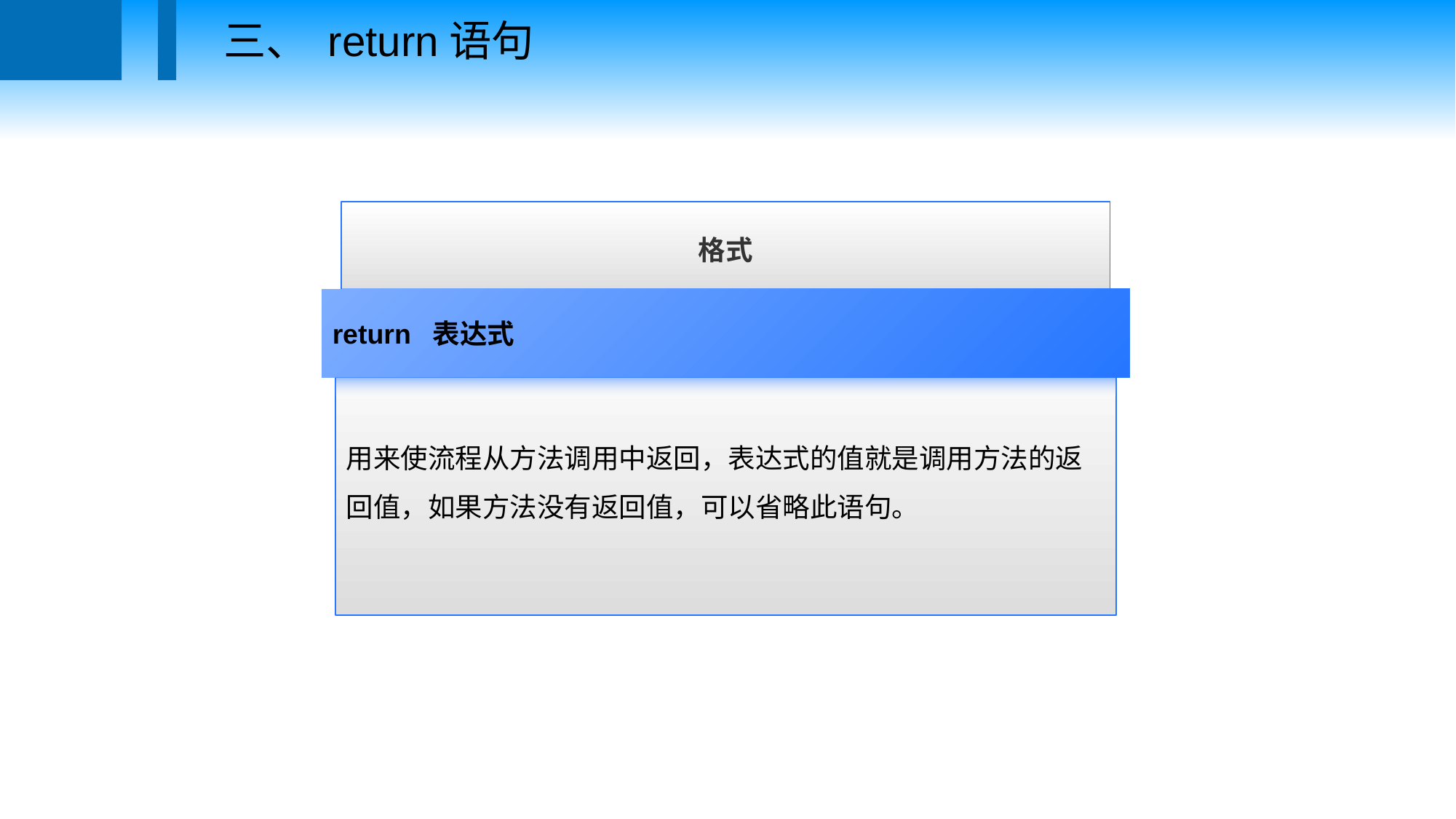

三、 return语句
格式
return  表达式
用来使流程从方法调用中返回，表达式的值就是调用方法的返回值，如果方法没有返回值，可以省略此语句。